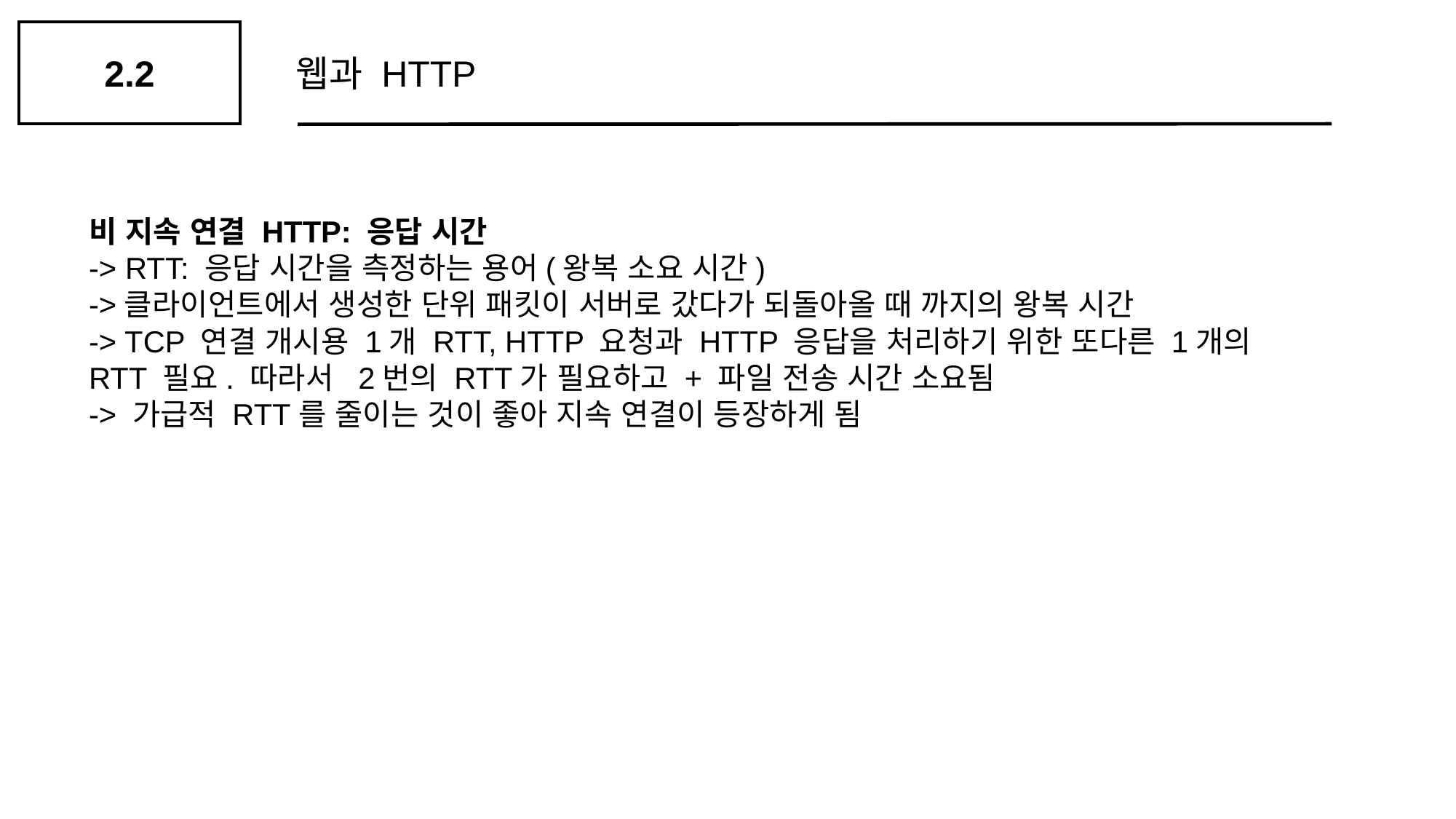

2.2
웹과 HTTP
비 지속 연결 HTTP: 응답 시간
-> RTT: 응답 시간을 측정하는 용어(왕복 소요 시간)
->클라이언트에서 생성한 단위 패킷이 서버로 갔다가 되돌아올 때 까지의 왕복 시간
-> TCP 연결 개시용 1개 RTT, HTTP 요청과 HTTP 응답을 처리하기 위한 또다른 1개의 RTT 필요. 따라서  2번의 RTT가 필요하고 + 파일 전송 시간 소요됨
-> 가급적 RTT를 줄이는 것이 좋아 지속 연결이 등장하게 됨